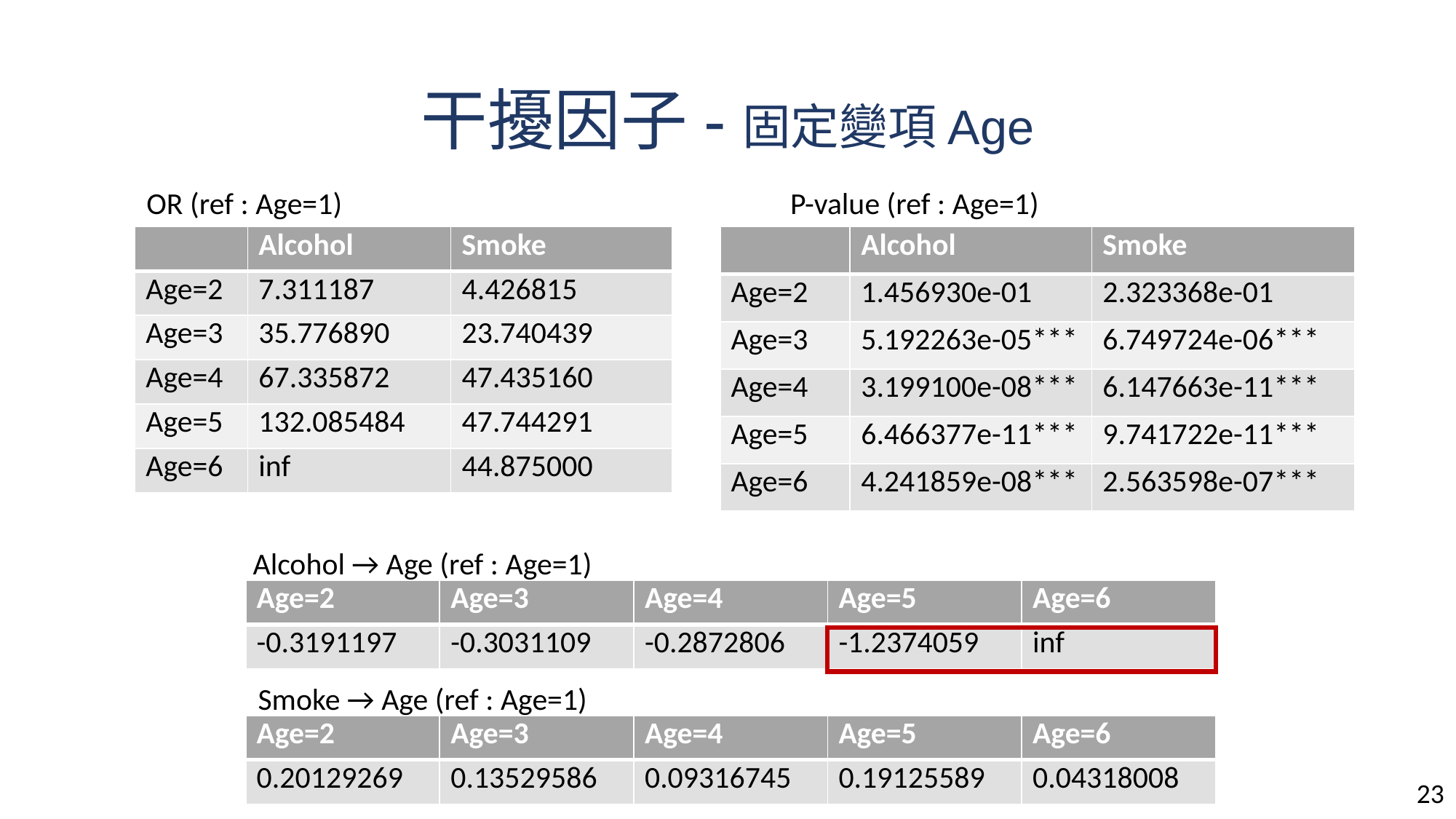

# 干擾因子-固定變項Age
OR (ref : Age=1)
P-value (ref : Age=1)
|  | Alcohol | Smoke |
| --- | --- | --- |
| Age=2 | 7.311187 | 4.426815 |
| Age=3 | 35.776890 | 23.740439 |
| Age=4 | 67.335872 | 47.435160 |
| Age=5 | 132.085484 | 47.744291 |
| Age=6 | inf | 44.875000 |
|  | Alcohol | Smoke |
| --- | --- | --- |
| Age=2 | 1.456930e-01 | 2.323368e-01 |
| Age=3 | 5.192263e-05\*\*\* | 6.749724e-06\*\*\* |
| Age=4 | 3.199100e-08\*\*\* | 6.147663e-11\*\*\* |
| Age=5 | 6.466377e-11\*\*\* | 9.741722e-11\*\*\* |
| Age=6 | 4.241859e-08\*\*\* | 2.563598e-07\*\*\* |
|  | Alcohol | Smoke |
| --- | --- | --- |
| Age=2 | 1.456930e-01 | 2.323368e-01 |
| Age=3 | 5.192263e-05 | 6.749724e-06 |
| Age=4 | 3.199100e-08 | 6.147663e-11 |
| Age=5 | 6.466377e-11 | 9.741722e-11 |
| Age=6 | 4.241859e-08 | 2.563598e-07 |
|  | Alcohol | Smoke |
| --- | --- | --- |
| Age=2 | 1.456930e-01 | 2.323368e-01\* |
| Age=3 | 5.192263e-05 | 6.749724e-06\*\*\* |
| Age=4 | 3.199100e-08 | 6.147663e-11\*\*\* |
| Age=5 | 6.466377e-11 | 9.741722e-11\*\*\* |
| Age=6 | 4.241859e-08 | 2.563598e-07\*\*\* |
Alcohol → Age (ref : Age=1)
| Age=2 | Age=3 | Age=4 | Age=5 | Age=6 |
| --- | --- | --- | --- | --- |
| -0.3191197 | -0.3031109 | -0.2872806 | -1.2374059 | inf |

Smoke → Age (ref : Age=1)
| Age=2 | Age=3 | Age=4 | Age=5 | Age=6 |
| --- | --- | --- | --- | --- |
| 0.20129269 | 0.13529586 | 0.09316745 | 0.19125589 | 0.04318008 |
23